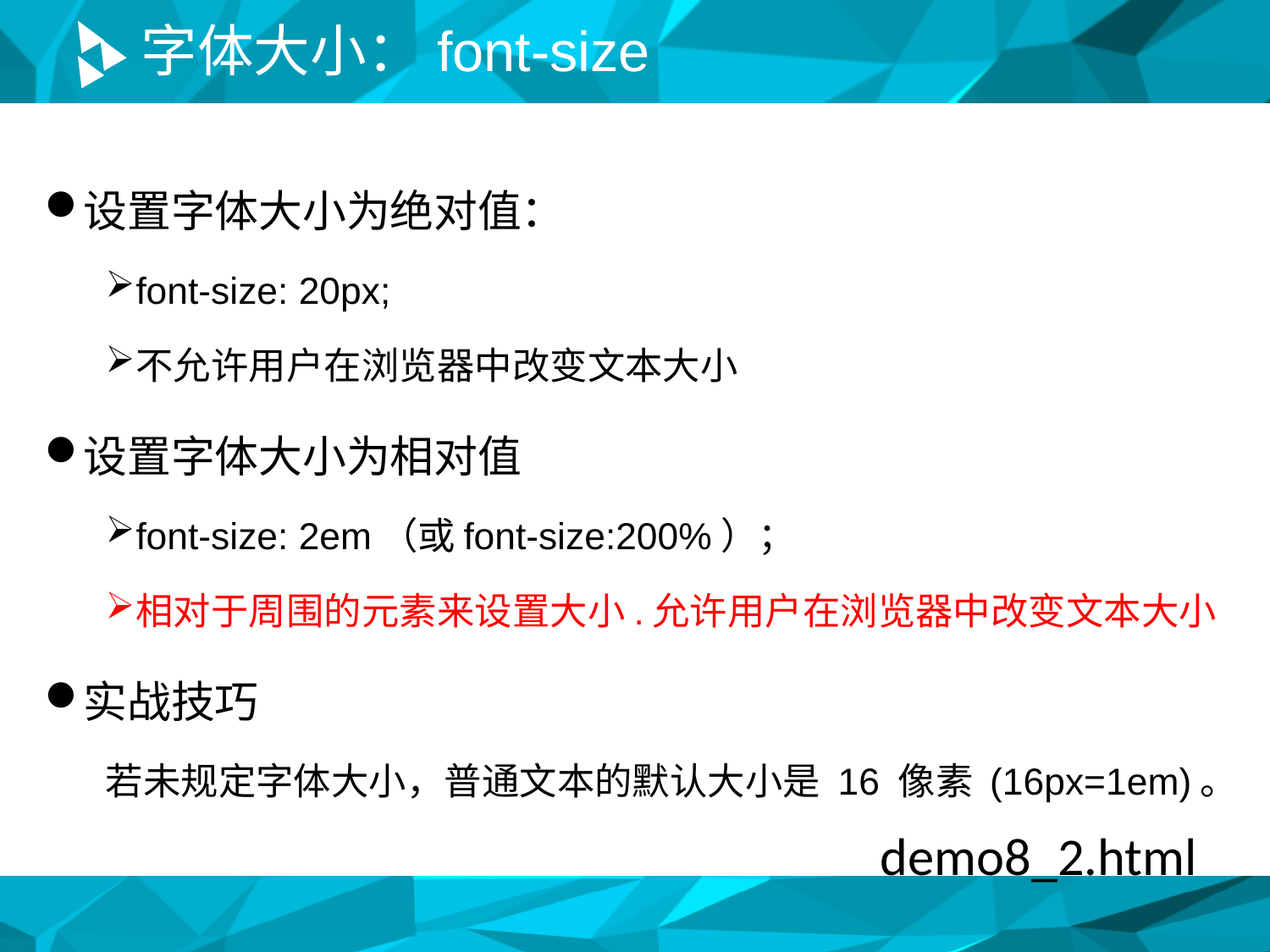

# 字体大小：font-size
设置字体大小为绝对值：
font-size: 20px;
不允许用户在浏览器中改变文本大小
设置字体大小为相对值
font-size: 2em（或font-size:200%）；
相对于周围的元素来设置大小.允许用户在浏览器中改变文本大小
实战技巧
若未规定字体大小，普通文本的默认大小是 16 像素 (16px=1em)。
demo8_2.html